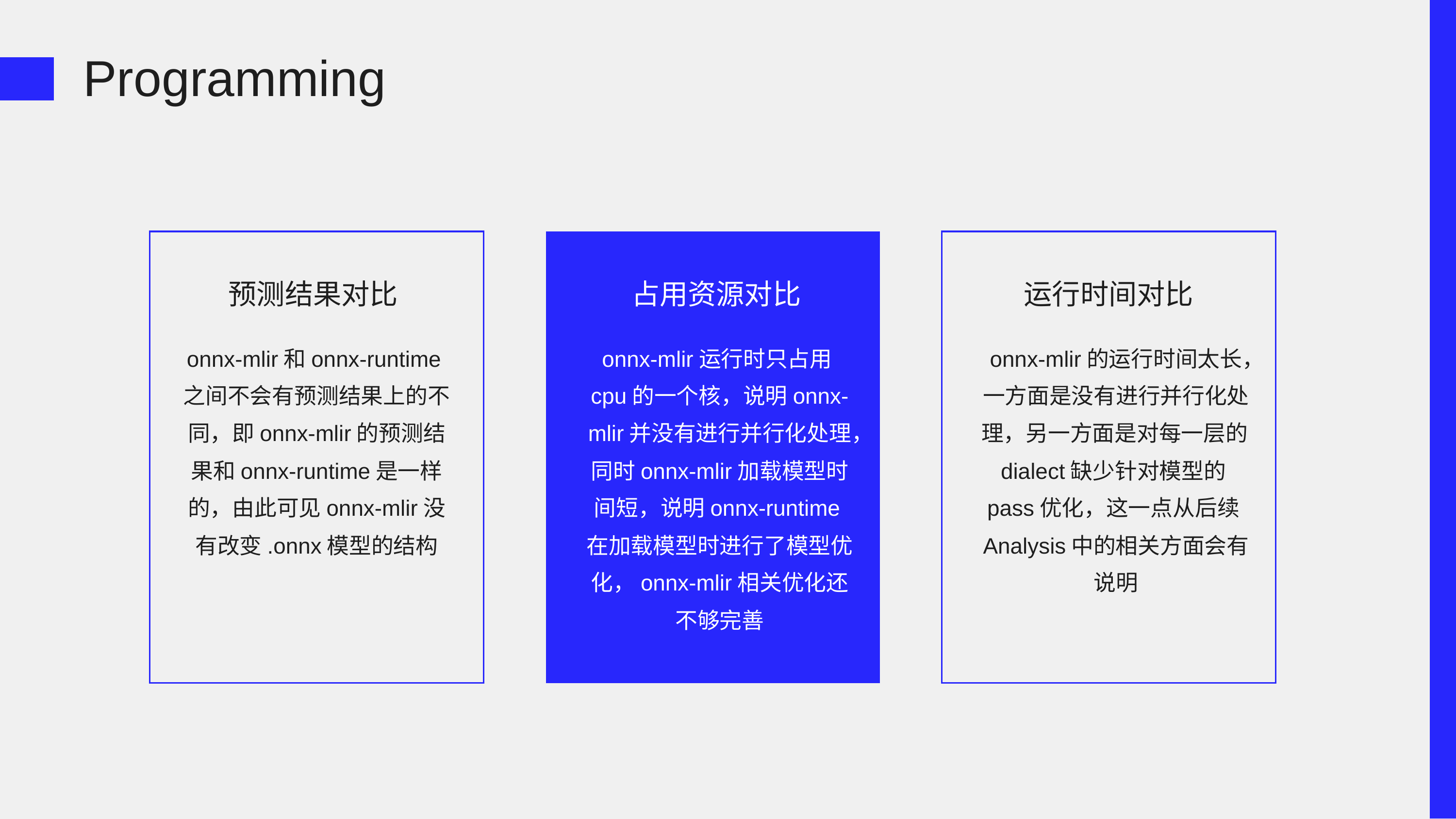

Programming

预测结果对比
占用资源对比
运行时间对比
onnx-mlir和onnx-runtime之间不会有预测结果上的不同，即onnx-mlir的预测结果和onnx-runtime是一样的，由此可见onnx-mlir没有改变.onnx模型的结构
onnx-mlir运行时只占用cpu的一个核，说明onnx-mlir并没有进行并行化处理，同时onnx-mlir加载模型时间短，说明onnx-runtime在加载模型时进行了模型优化，onnx-mlir相关优化还不够完善
onnx-mlir的运行时间太长，一方面是没有进行并行化处理，另一方面是对每一层的dialect缺少针对模型的pass优化，这一点从后续Analysis中的相关方面会有说明